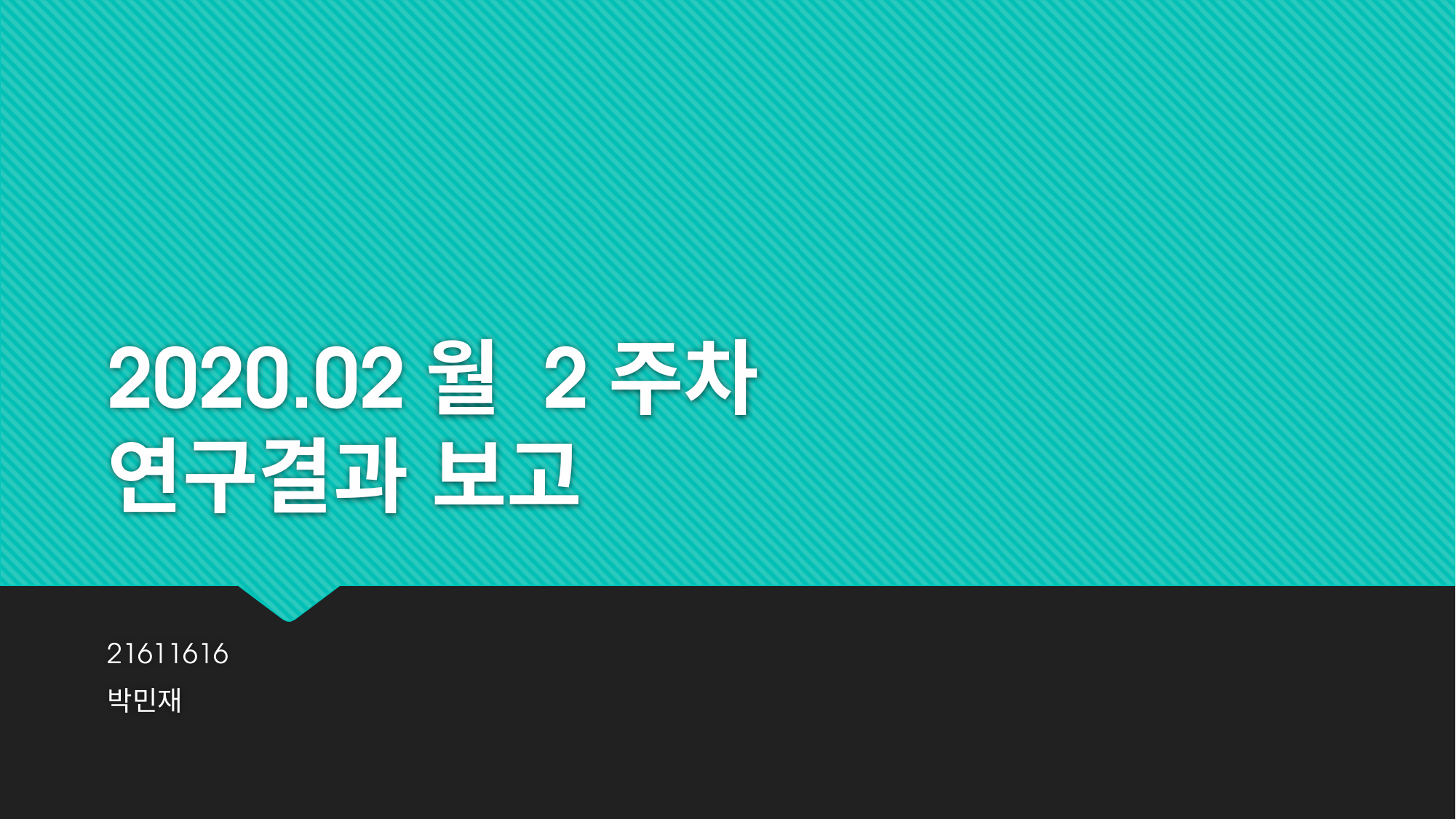

# 2020.02월 2주차 연구결과 보고
21611616
박민재